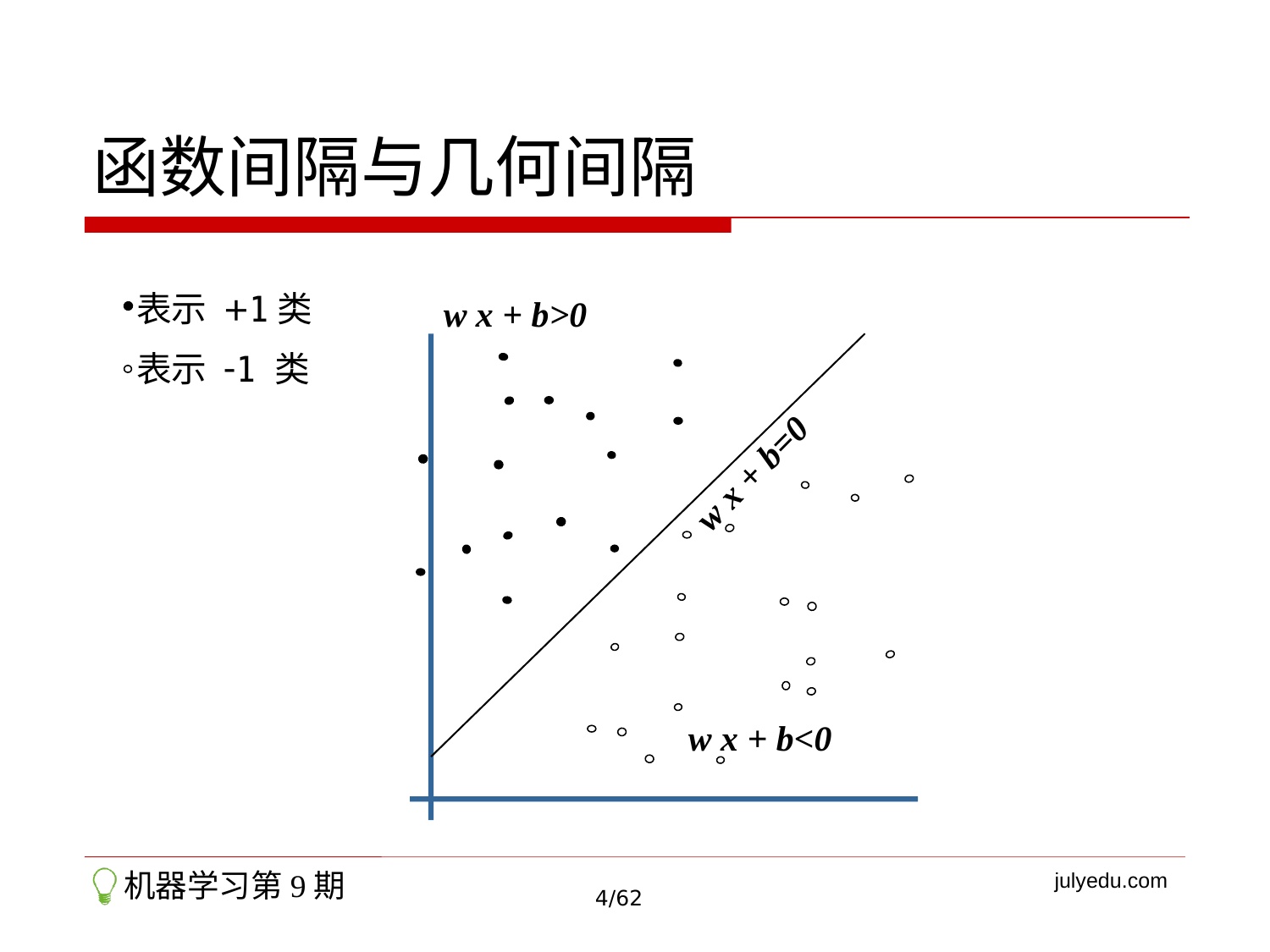

# 函数间隔与几何间隔

表示 +1类
表示 -1 类
w x + b>0

w x + b=0

w x + b<0